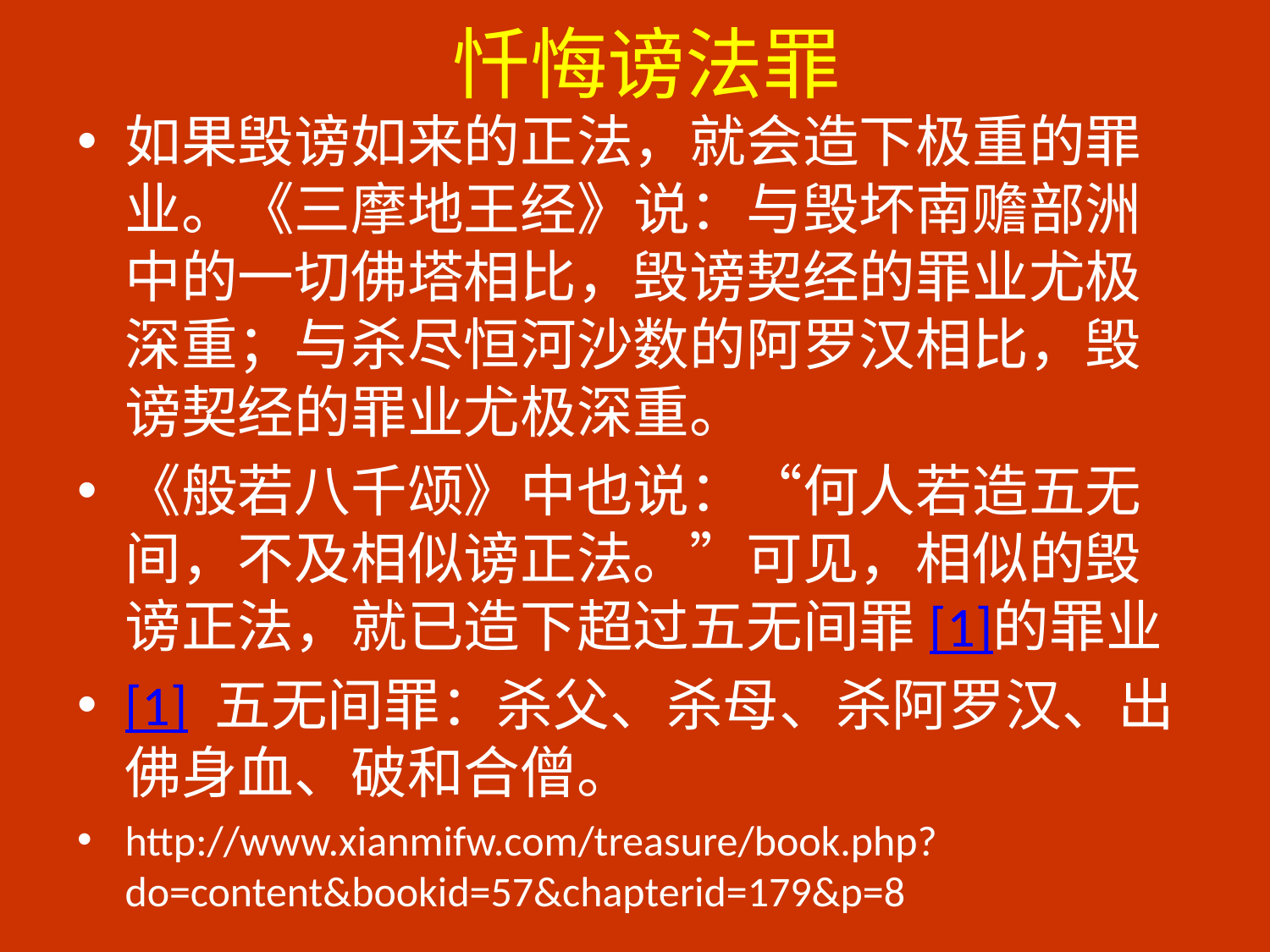

# 忏悔谤法罪
如果毁谤如来的正法，就会造下极重的罪业。《三摩地王经》说：与毁坏南赡部洲中的一切佛塔相比，毁谤契经的罪业尤极深重；与杀尽恒河沙数的阿罗汉相比，毁谤契经的罪业尤极深重。
《般若八千颂》中也说：“何人若造五无间，不及相似谤正法。”可见，相似的毁谤正法，就已造下超过五无间罪[1]的罪业
[1] 五无间罪：杀父、杀母、杀阿罗汉、出佛身血、破和合僧。
http://www.xianmifw.com/treasure/book.php?do=content&bookid=57&chapterid=179&p=8